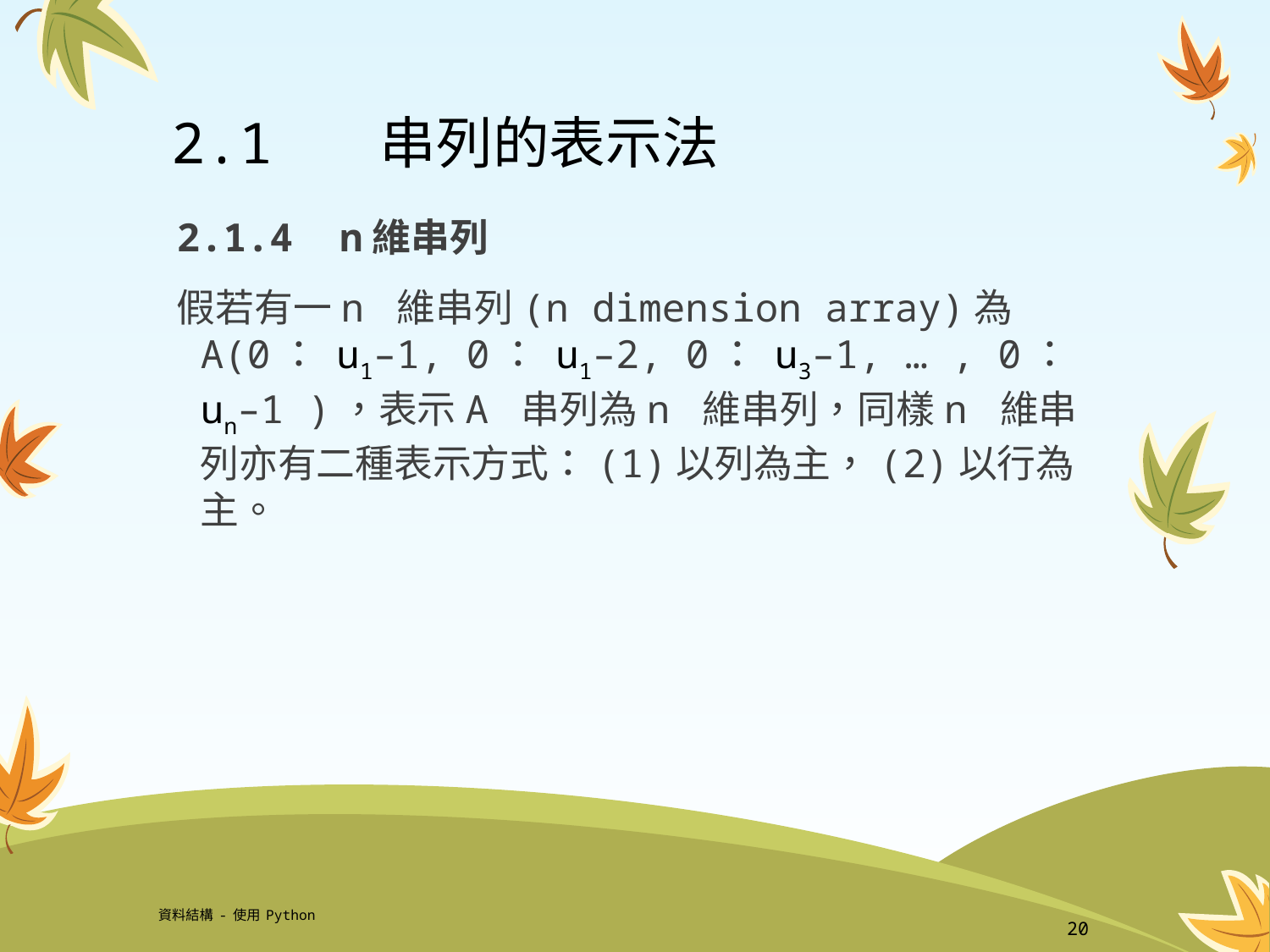

# 2.1	  串列的表示法
2.1.4  n維串列
假若有一n 維串列(n dimension array)為A(0： u1–1, 0： u1–2, 0： u3–1, … , 0： un–1 )，表示A 串列為n 維串列，同樣n 維串列亦有二種表示方式：(1)以列為主，(2)以行為主。

資料結構-使用Python
20